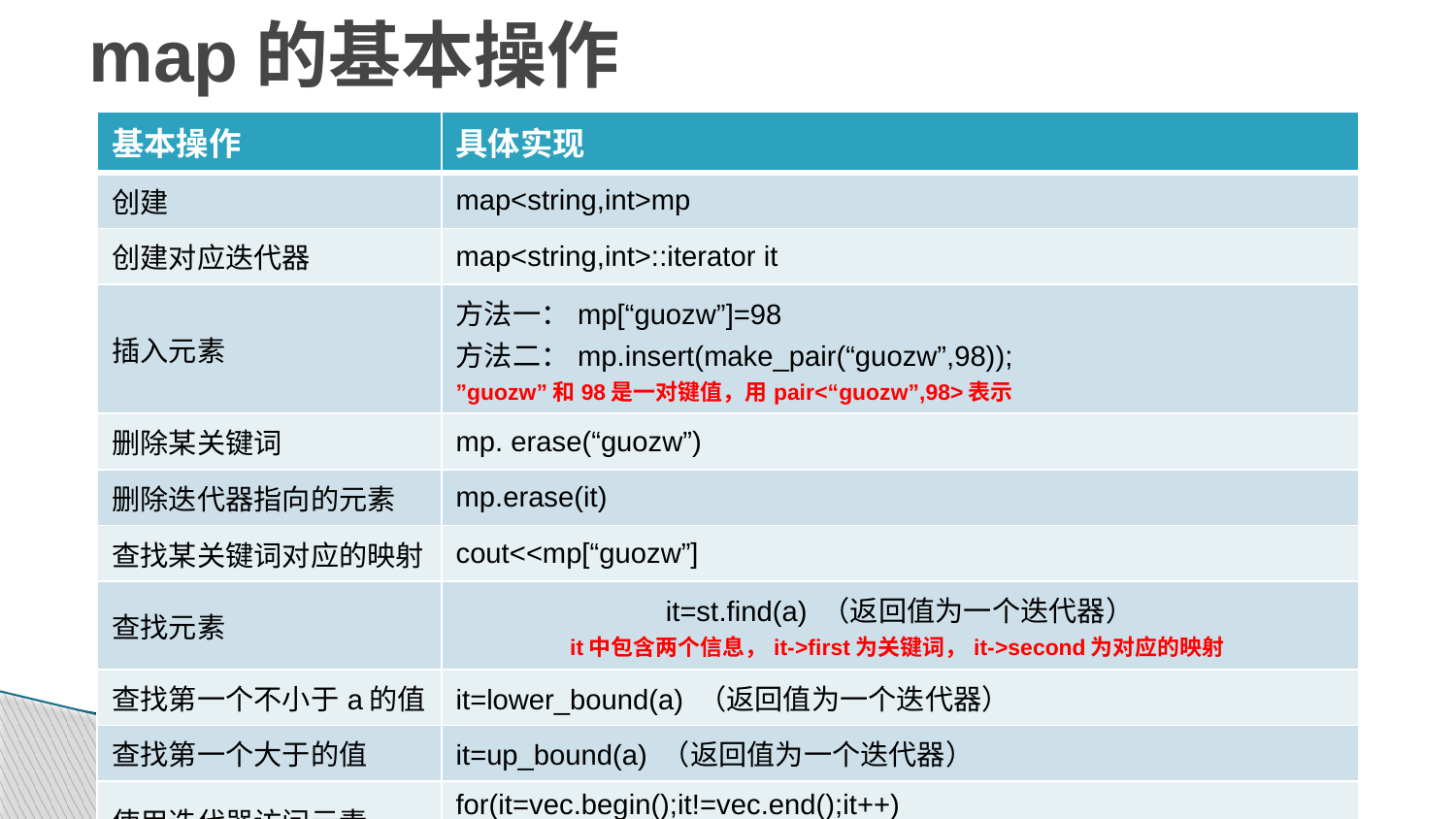

# map的基本操作
| 基本操作 | 具体实现 |
| --- | --- |
| 创建 | map<string,int>mp |
| 创建对应迭代器 | map<string,int>::iterator it |
| 插入元素 | 方法一：mp[“guozw”]=98 方法二：mp.insert(make\_pair(“guozw”,98)); ”guozw”和98是一对键值，用pair<“guozw”,98>表示 |
| 删除某关键词 | mp. erase(“guozw”) |
| 删除迭代器指向的元素 | mp.erase(it) |
| 查找某关键词对应的映射 | cout<<mp[“guozw”] |
| 查找元素 | it=st.find(a) （返回值为一个迭代器） it中包含两个信息，it->first为关键词，it->second为对应的映射 |
| 查找第一个不小于a的值 | it=lower\_bound(a) （返回值为一个迭代器） |
| 查找第一个大于的值 | it=up\_bound(a) （返回值为一个迭代器） |
| 使用迭代器访问元素 | for(it=vec.begin();it!=vec.end();it++) cout<<it->first<<it->second<<endl |